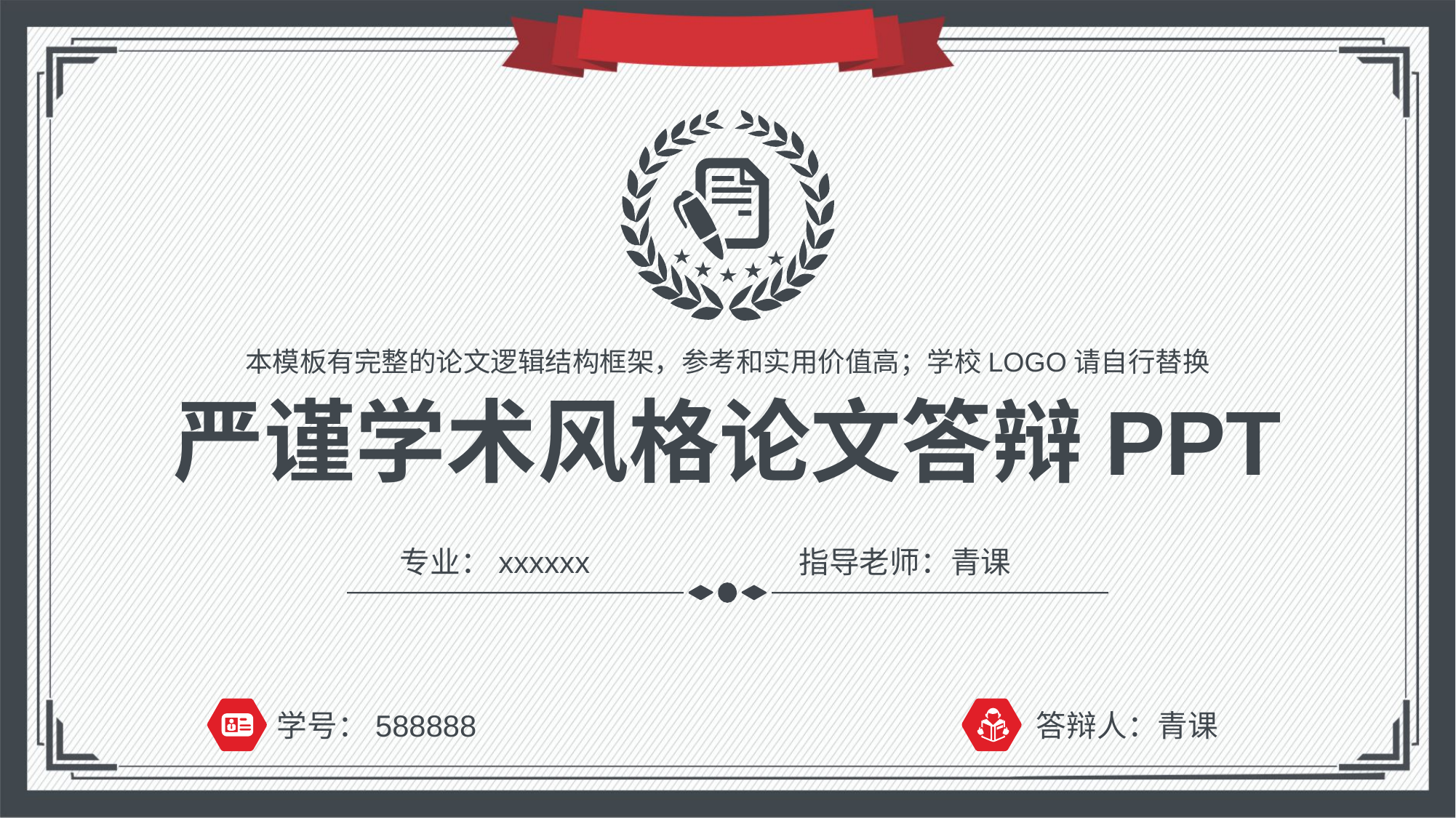

本模板有完整的论文逻辑结构框架，参考和实用价值高；学校LOGO请自行替换
严谨学术风格论文答辩PPT
专业：xxxxxx
指导老师：青课

学号：588888
答辩人：青课